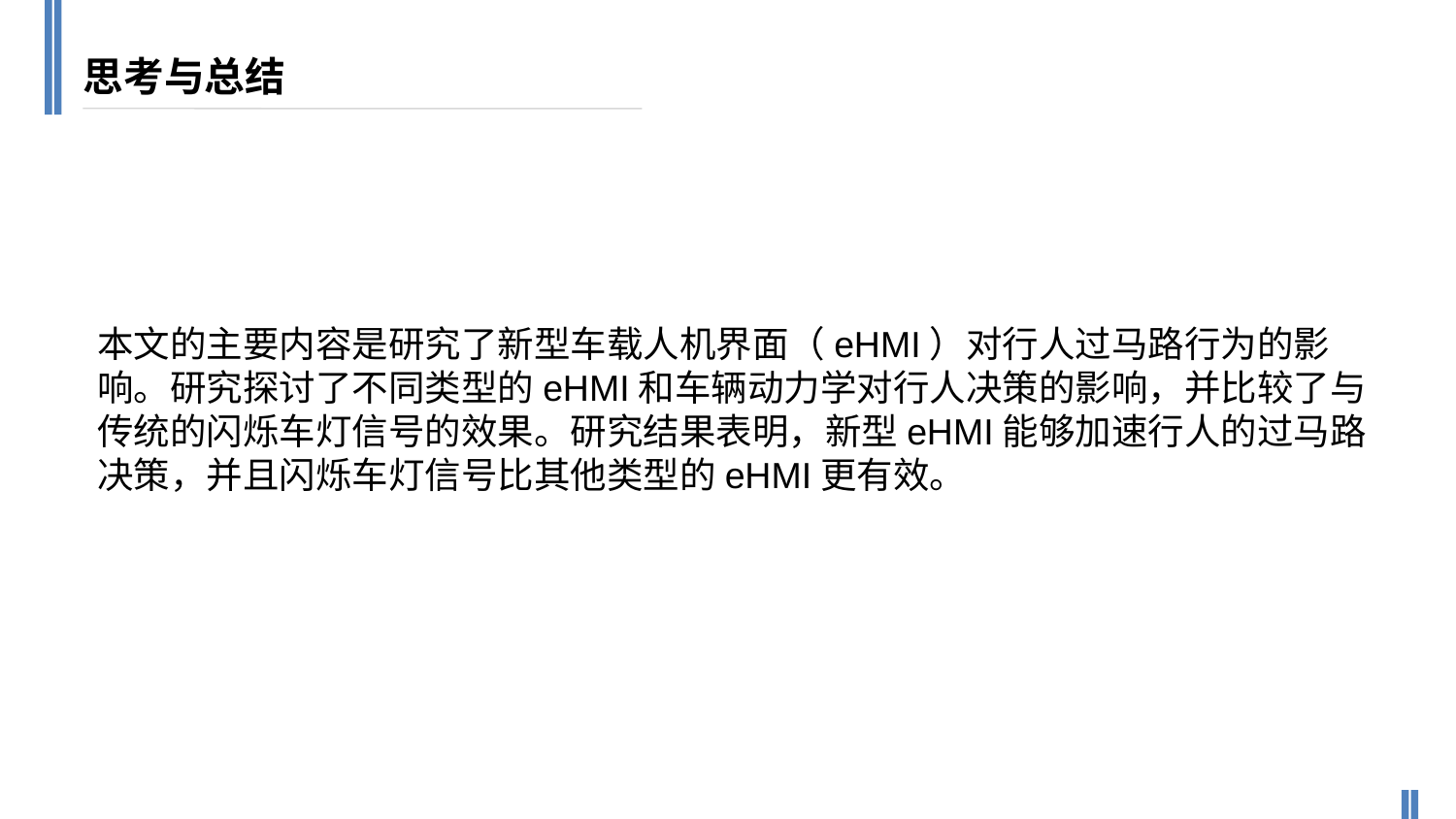

思考与总结
本文的主要内容是研究了新型车载人机界面（eHMI）对行人过马路行为的影响。研究探讨了不同类型的eHMI和车辆动力学对行人决策的影响，并比较了与传统的闪烁车灯信号的效果。研究结果表明，新型eHMI能够加速行人的过马路决策，并且闪烁车灯信号比其他类型的eHMI更有效。